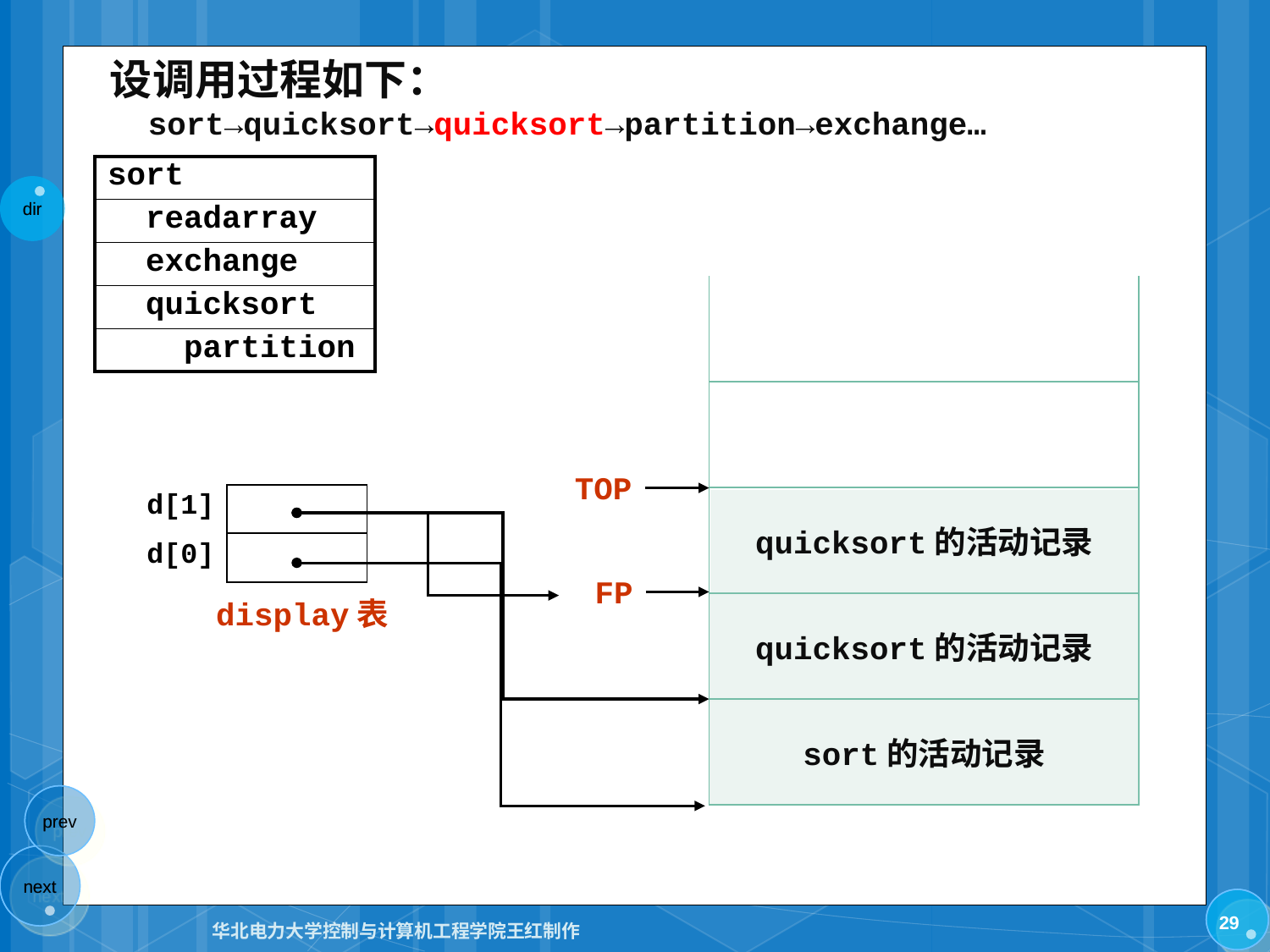

设调用过程如下：
  sort→quicksort→quicksort→partition→exchange…
| sort |
| --- |
| readarray |
| exchange |
| quicksort |
| partition |
|  |
| --- |
|  |
|  |
|  |
|  |
TOP
FP
| d[1] |  |
| --- | --- |
| d[0] |  |
quicksort的活动记录

display表
quicksort的活动记录
sort的活动记录
29
华北电力大学控制与计算机工程学院王红制作